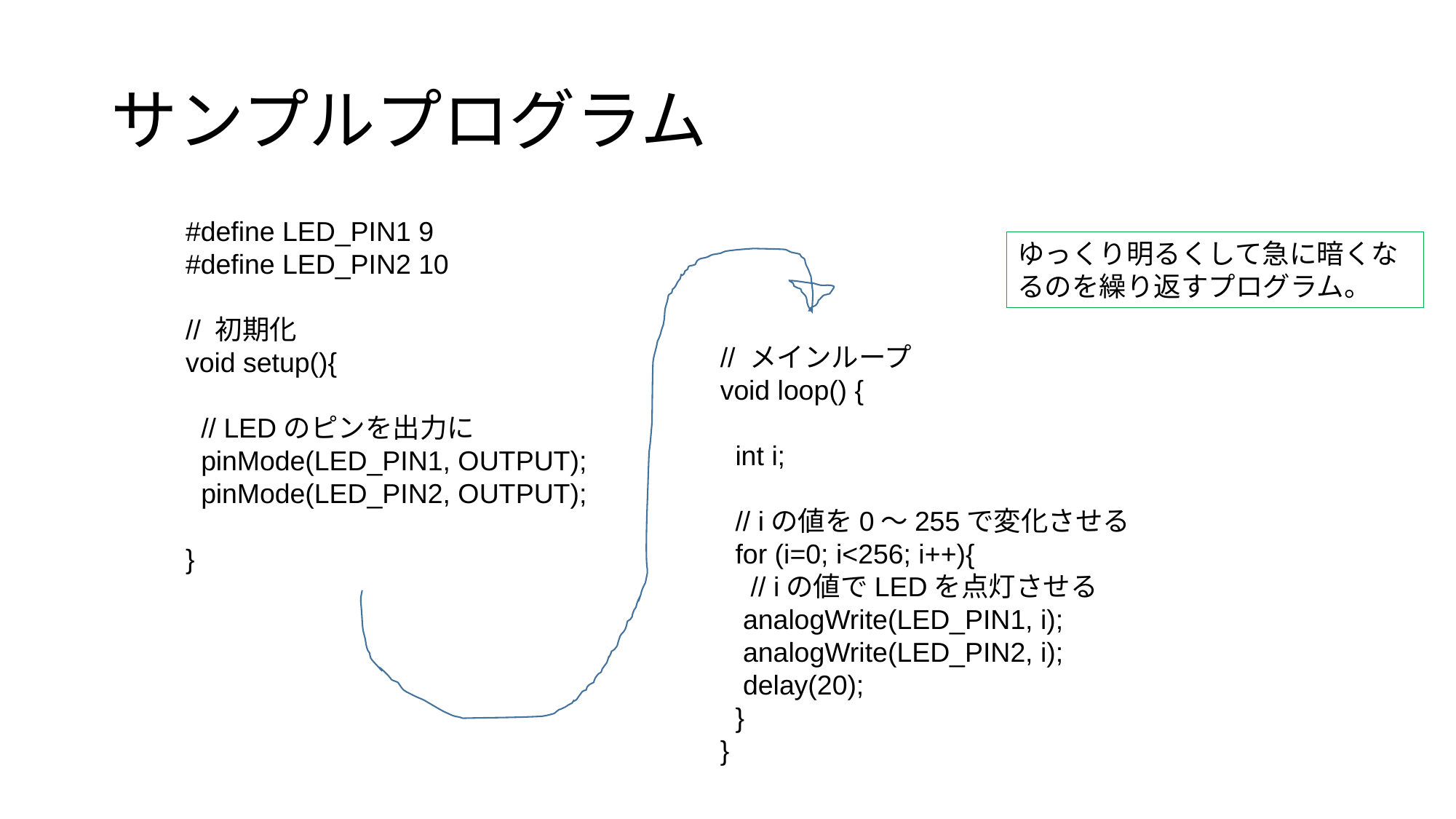

# サンプルプログラム

#define LED_PIN1 9
#define LED_PIN2 10

// 初期化
void setup(){

  // LEDのピンを出力に
  pinMode(LED_PIN1, OUTPUT);
  pinMode(LED_PIN2, OUTPUT);

}

ゆっくり明るくして急に暗くなるのを繰り返すプログラム。

// メインループ
void loop() {

  int i;

  // iの値を0～255で変化させる
  for (i=0; i<256; i++){
    // iの値でLEDを点灯させる
   analogWrite(LED_PIN1, i);
   analogWrite(LED_PIN2, i);
   delay(20);
  }
}